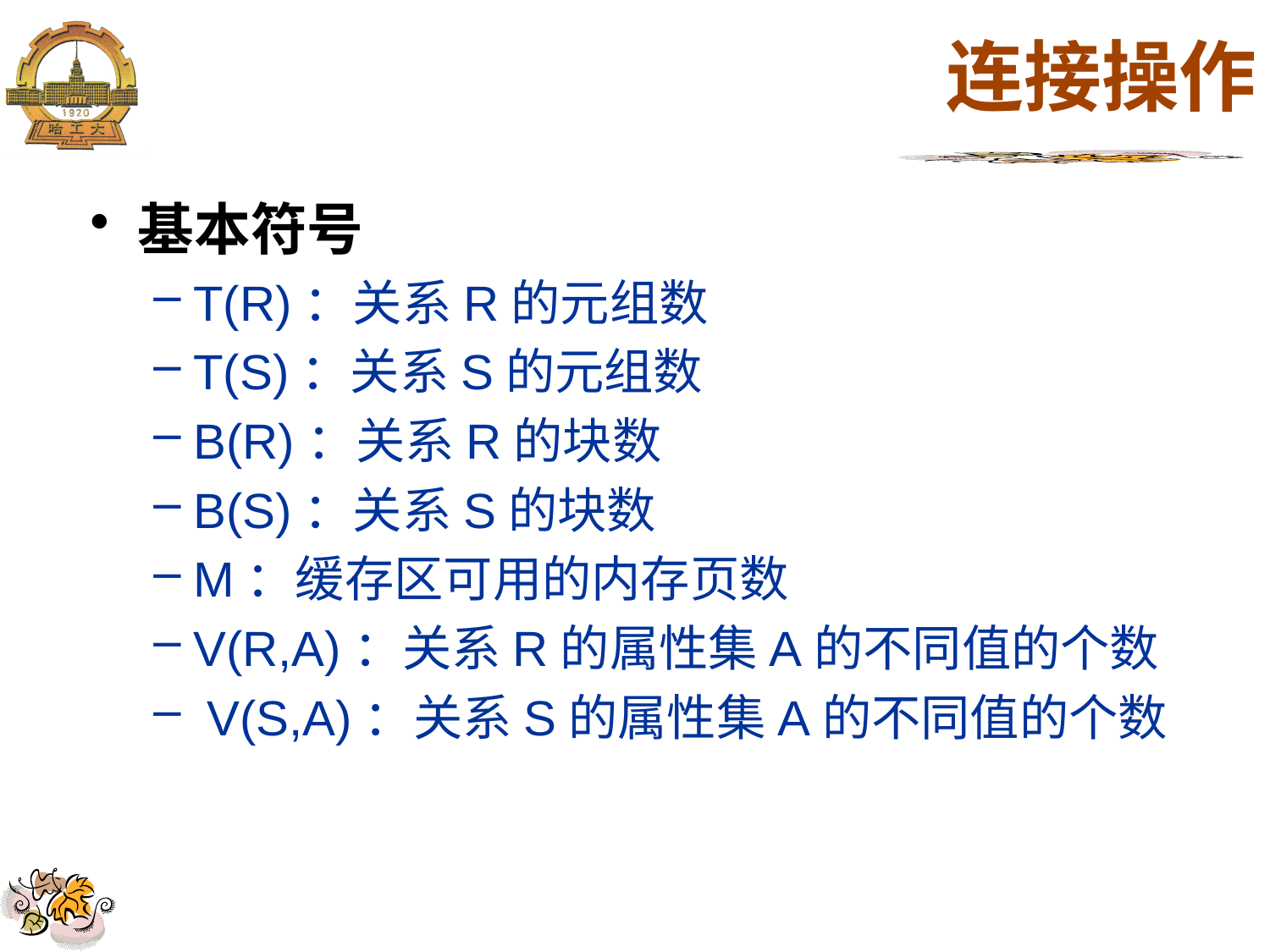

# 连接操作
基本符号
T(R)：关系R的元组数
T(S)：关系S的元组数
B(R)：关系R的块数
B(S)：关系S的块数
M：缓存区可用的内存页数
V(R,A)：关系R的属性集A的不同值的个数
 V(S,A)：关系S的属性集A的不同值的个数